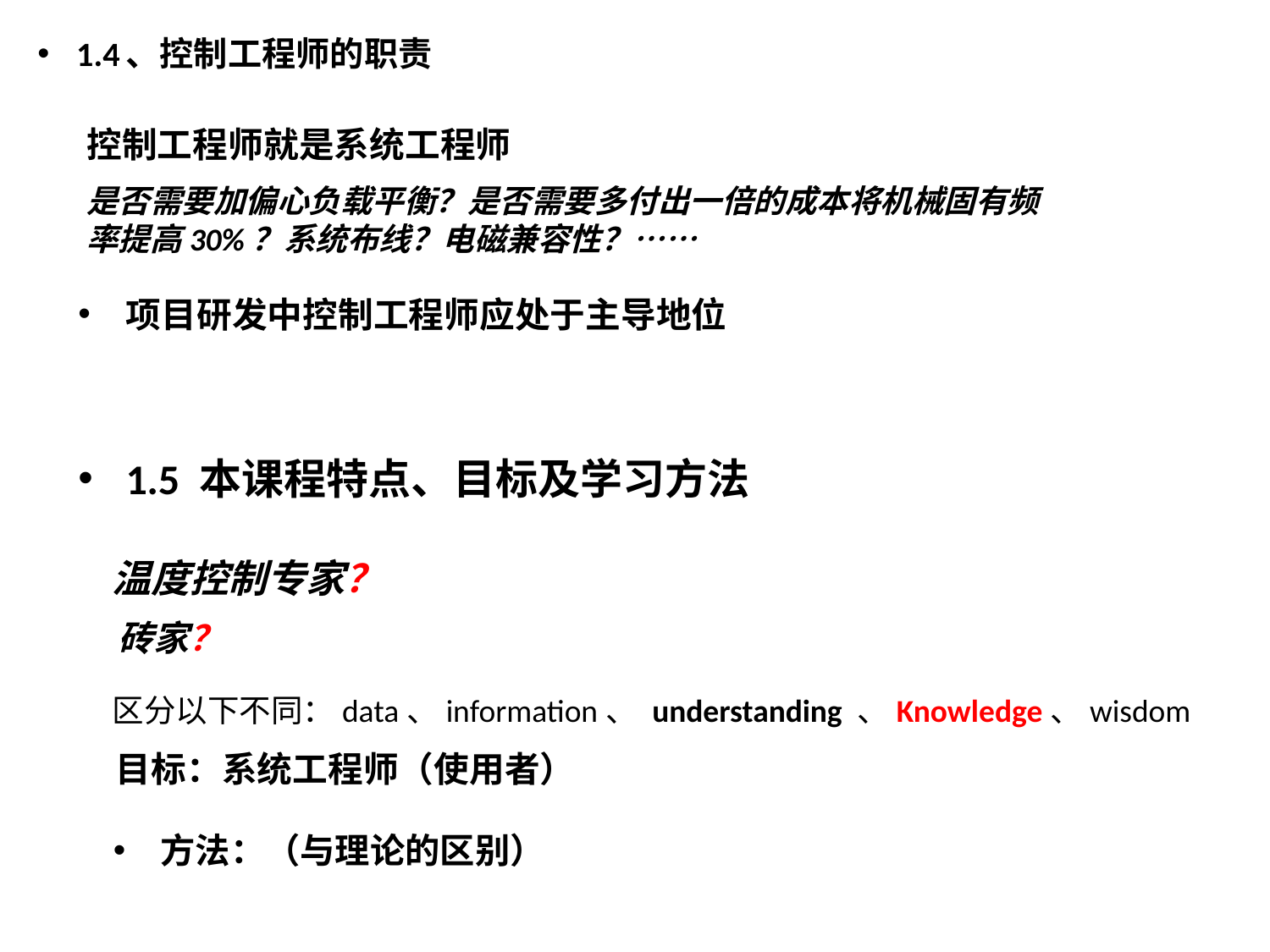

1.4、控制工程师的职责

控制工程师就是系统工程师
是否需要加偏心负载平衡？是否需要多付出一倍的成本将机械固有频率提高30%？系统布线？电磁兼容性？……
项目研发中控制工程师应处于主导地位
1.5 本课程特点、目标及学习方法
温度控制专家？
砖家？
区分以下不同：data、information、 understanding 、Knowledge、wisdom
目标：系统工程师（使用者）
方法：（与理论的区别）